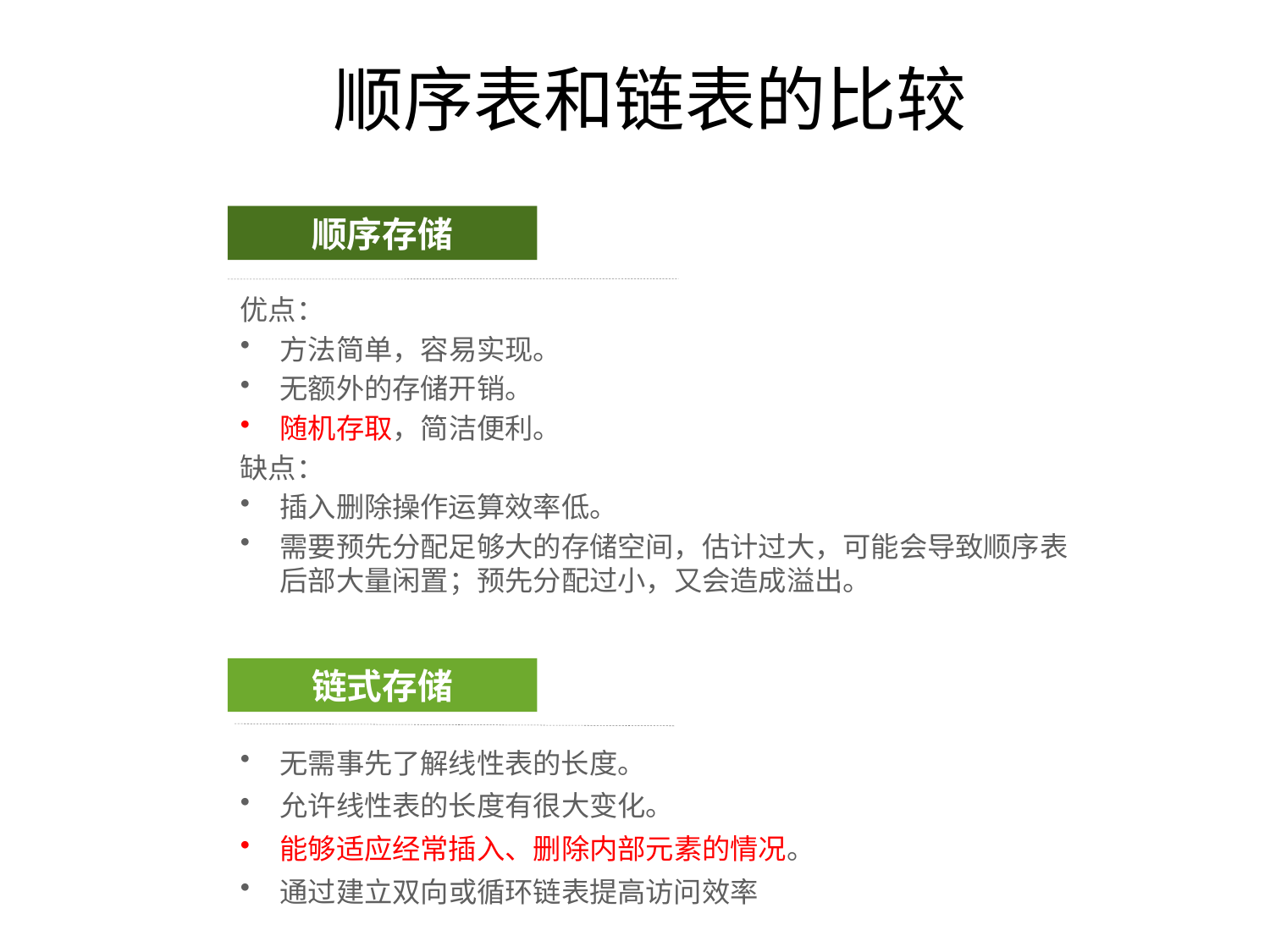

# 顺序表和链表的比较
顺序存储
优点：
方法简单，容易实现。
无额外的存储开销。
随机存取，简洁便利。
缺点：
插入删除操作运算效率低。
需要预先分配足够大的存储空间，估计过大，可能会导致顺序表后部大量闲置；预先分配过小，又会造成溢出。
链式存储
无需事先了解线性表的长度。
允许线性表的长度有很大变化。
能够适应经常插入、删除内部元素的情况。
通过建立双向或循环链表提高访问效率
208